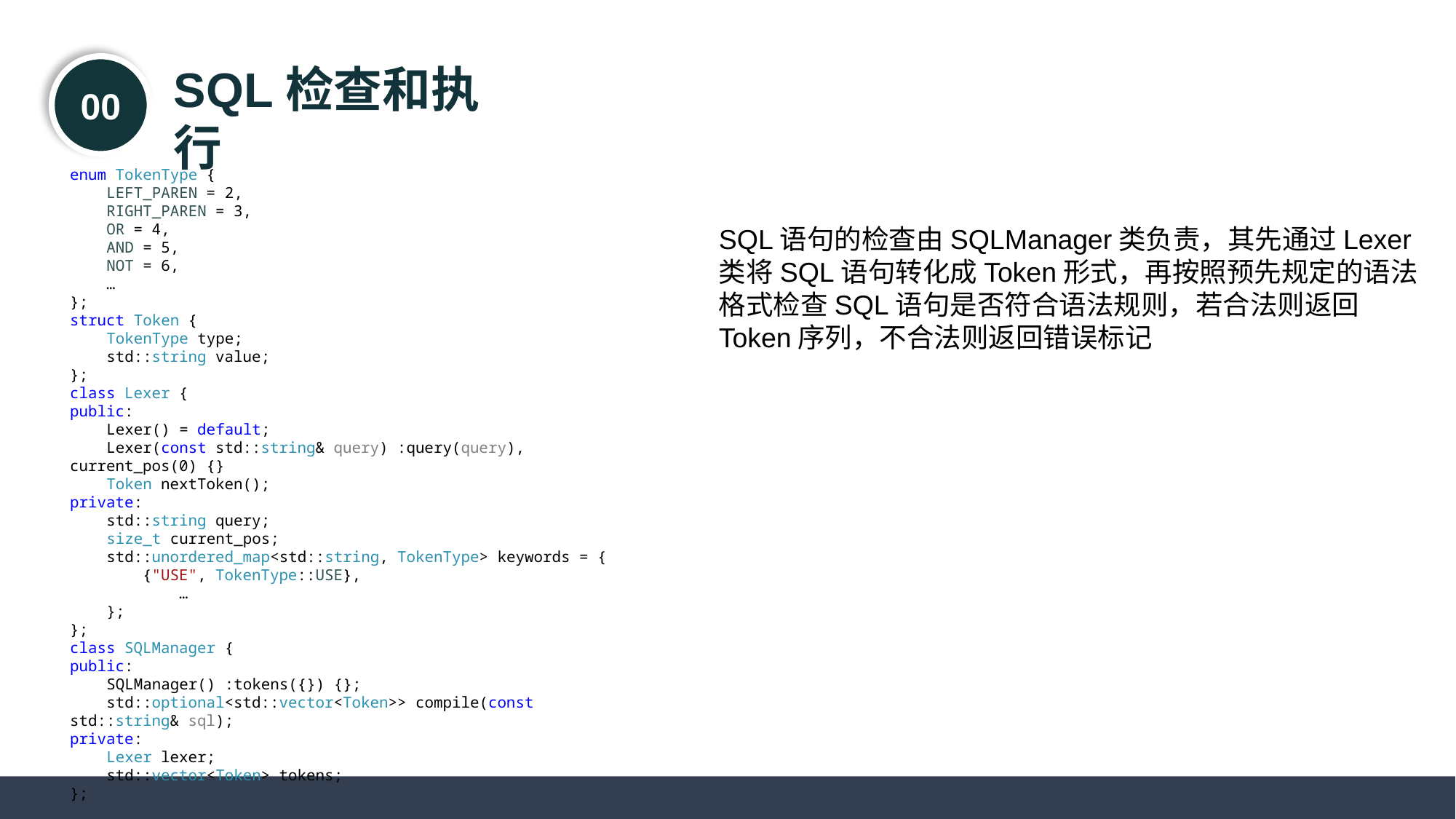

SQL检查和执行
00
enum TokenType {
    LEFT_PAREN = 2,
    RIGHT_PAREN = 3,
    OR = 4,
    AND = 5,
    NOT = 6,
    …
};
struct Token {
    TokenType type;
    std::string value;
};
class Lexer {
public:
    Lexer() = default;
    Lexer(const std::string& query) :query(query), current_pos(0) {}
    Token nextToken();
private:
    std::string query;
    size_t current_pos;
    std::unordered_map<std::string, TokenType> keywords = {
        {"USE", TokenType::USE},
	…
    };
};
class SQLManager {
public:
    SQLManager() :tokens({}) {};
    std::optional<std::vector<Token>> compile(const std::string& sql);
private:
    Lexer lexer;
    std::vector<Token> tokens;
};

SQL语句的检查由SQLManager类负责，其先通过Lexer
类将SQL语句转化成Token形式，再按照预先规定的语法
格式检查SQL语句是否符合语法规则，若合法则返回
Token序列，不合法则返回错误标记